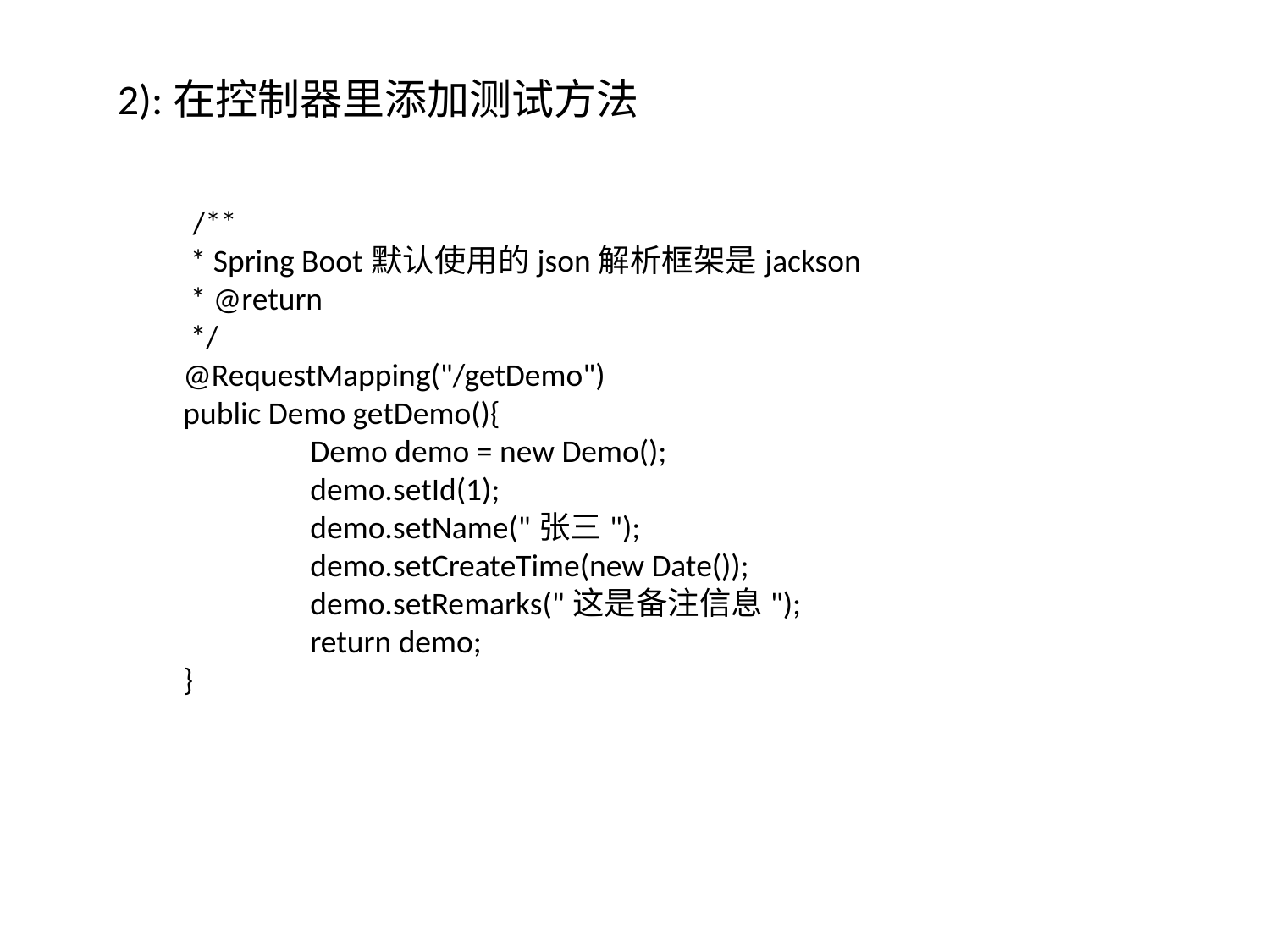

2):在控制器里添加测试方法
                   /**
	 * Spring Boot默认使用的json解析框架是jackson
	 * @return
	 */
	@RequestMapping("/getDemo")
	public Demo getDemo(){
		Demo demo = new Demo();
		demo.setId(1);
		demo.setName("张三");
		demo.setCreateTime(new Date());
		demo.setRemarks("这是备注信息");
		return demo;
	}